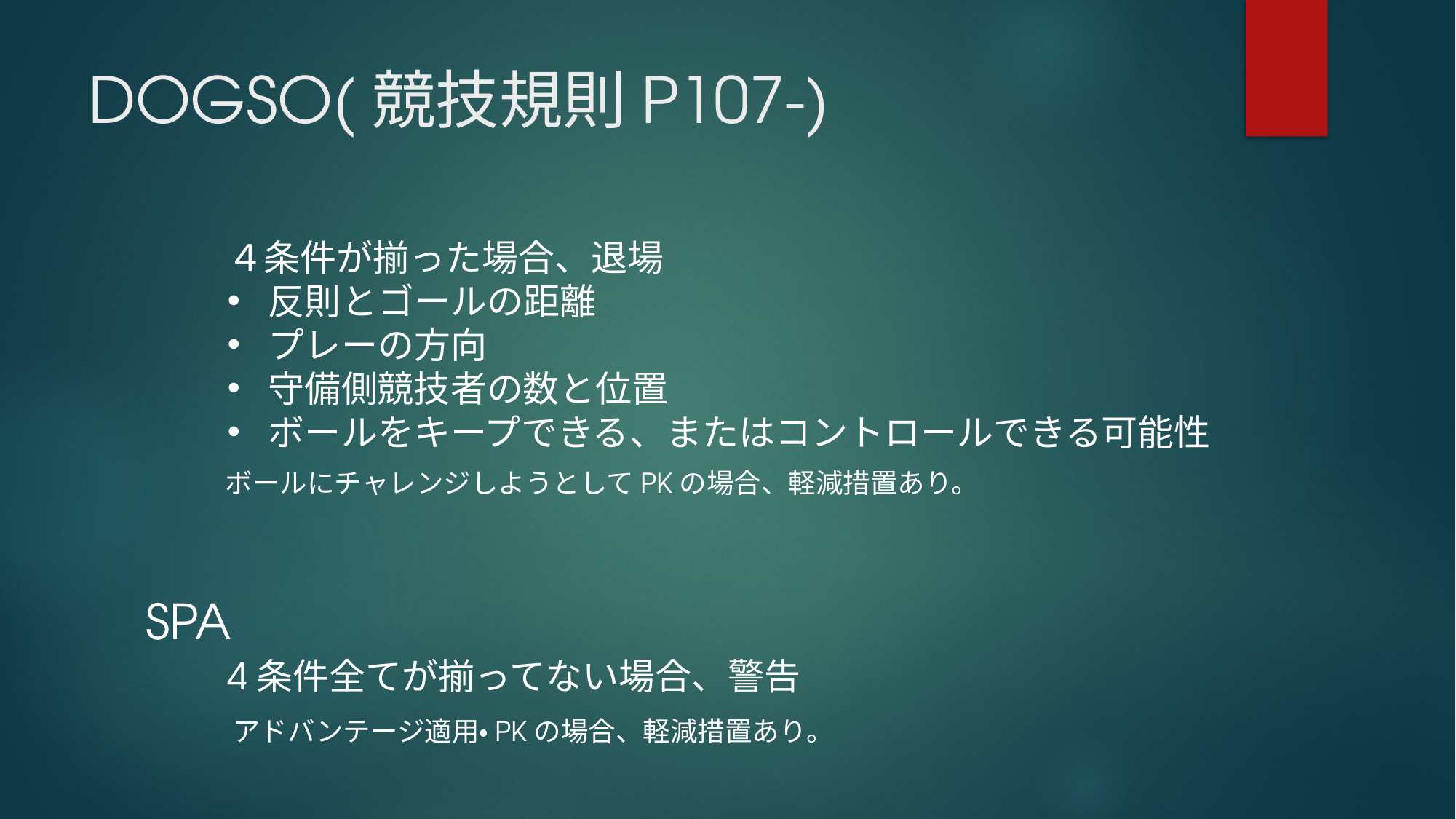

# DOGSO(競技規則P107-)
４条件が揃った場合、退場
反則とゴールの距離
プレーの方向
守備側競技者の数と位置
ボールをキープできる、またはコントロールできる可能性
ボールにチャレンジしようとしてPKの場合、軽減措置あり。
SPA

4条件全てが揃ってない場合、警告
アドバンテージ適用・PKの場合、軽減措置あり。